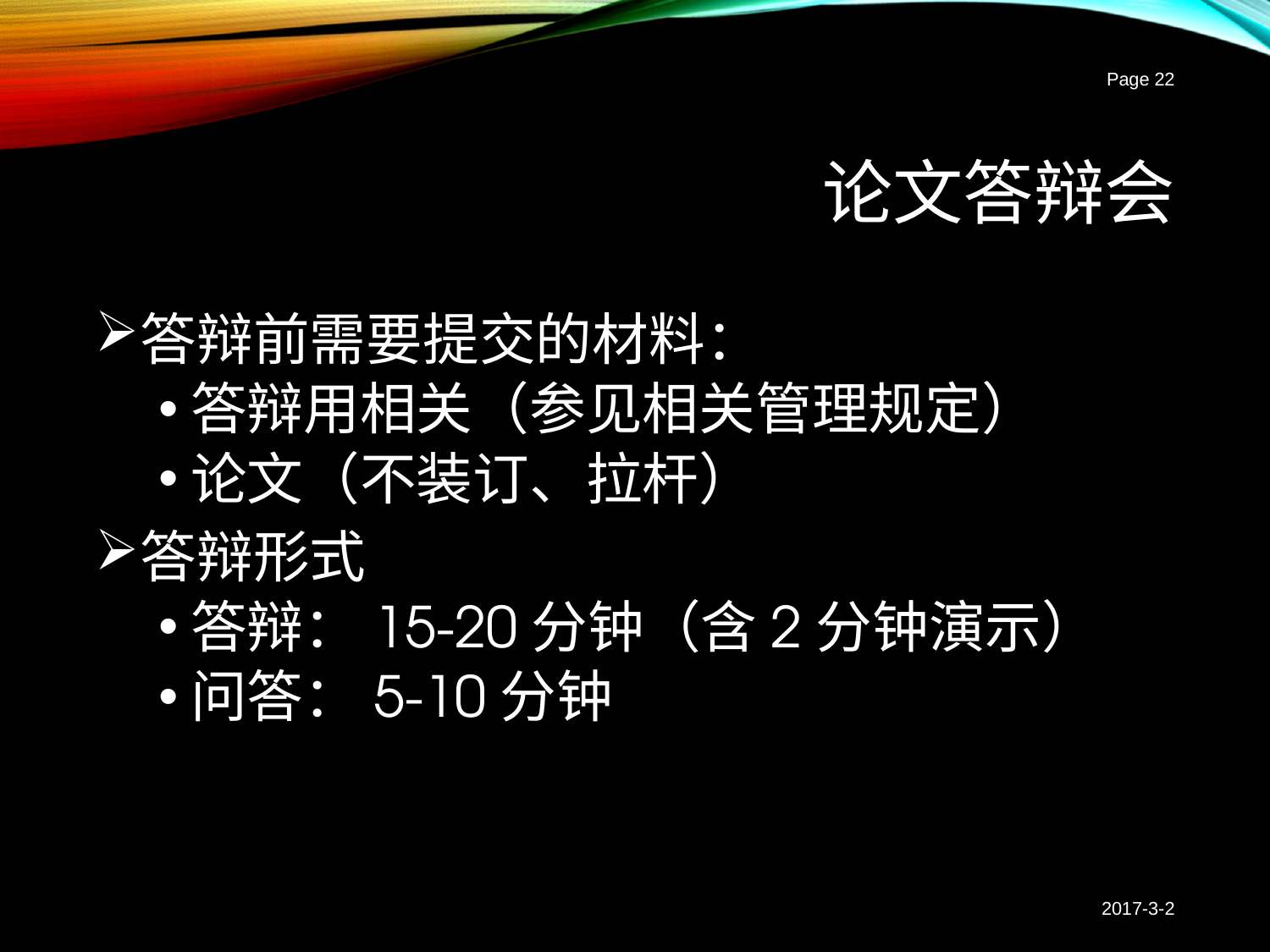

Page 22
# 论文答辩会
答辩前需要提交的材料：
答辩用相关（参见相关管理规定）
论文（不装订、拉杆）
答辩形式
答辩：15-20分钟（含2分钟演示）
问答：5-10分钟
2017-3-2